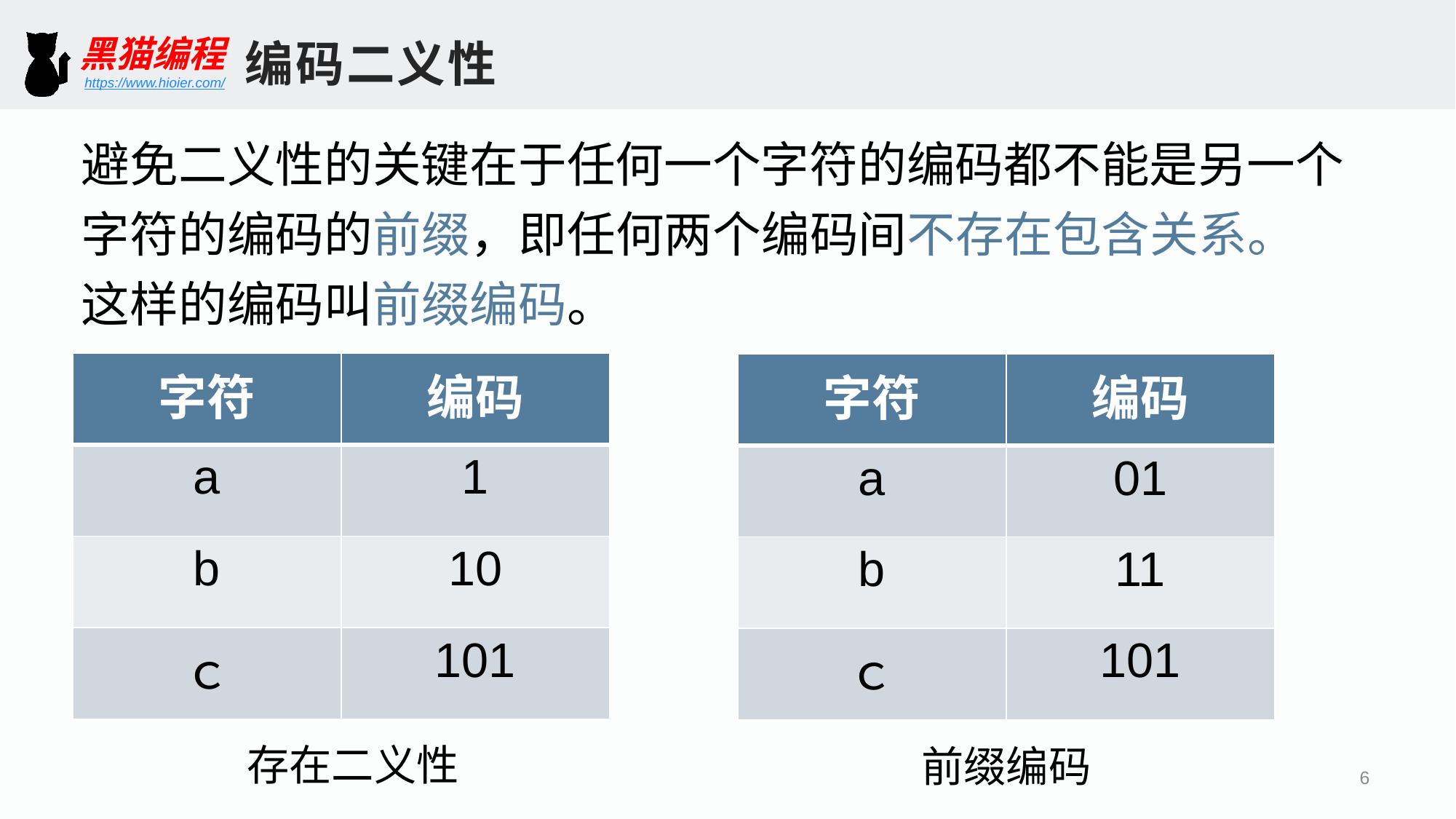

编码二义性
避免二义性的关键在于任何一个字符的编码都不能是另一个字符的编码的前缀，即任何两个编码间不存在包含关系。
这样的编码叫前缀编码。
| 字符 | 编码 |
| --- | --- |
| a | 1 |
| b | 10 |
| ｃ | 101 |
| 字符 | 编码 |
| --- | --- |
| a | 01 |
| b | 11 |
| ｃ | 101 |
存在二义性
前缀编码
6